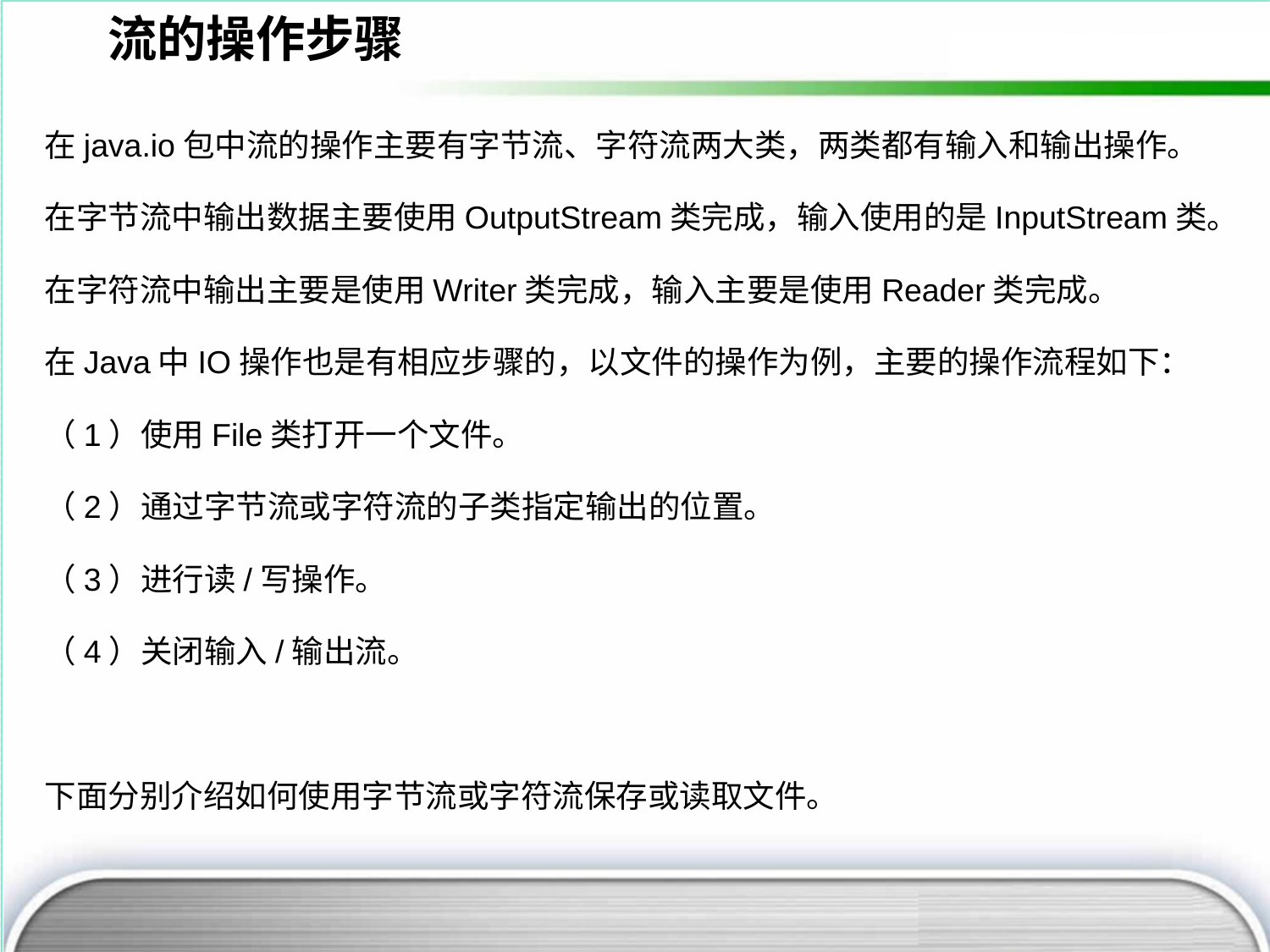

流的操作步骤
在java.io包中流的操作主要有字节流、字符流两大类，两类都有输入和输出操作。在字节流中输出数据主要使用OutputStream类完成，输入使用的是InputStream类。在字符流中输出主要是使用Writer类完成，输入主要是使用Reader类完成。
在Java中IO操作也是有相应步骤的，以文件的操作为例，主要的操作流程如下：
（1）使用File类打开一个文件。
（2）通过字节流或字符流的子类指定输出的位置。
（3）进行读/写操作。
（4）关闭输入/输出流。

下面分别介绍如何使用字节流或字符流保存或读取文件。